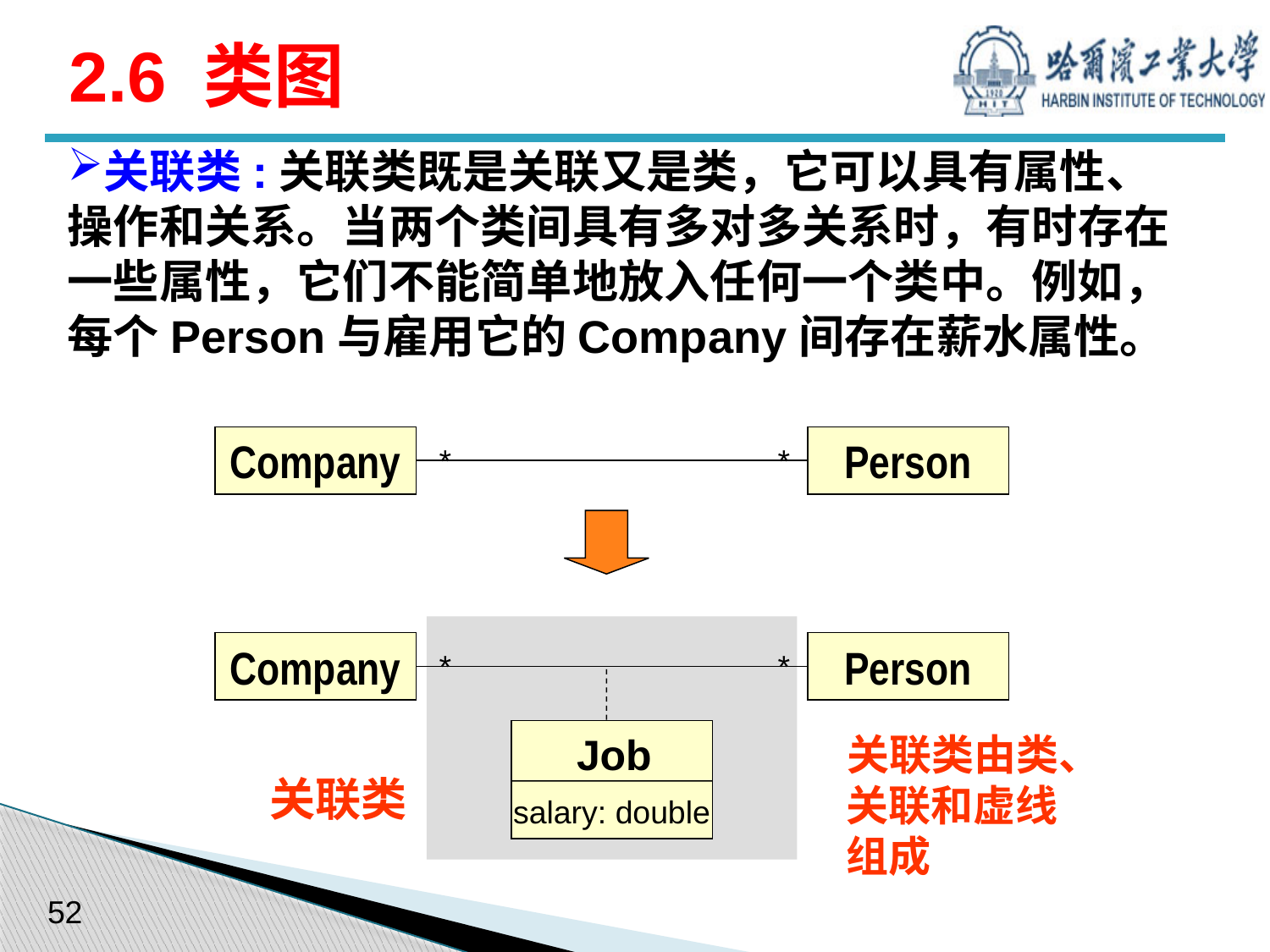

# 2.6 类图
关联类:关联类既是关联又是类，它可以具有属性、操作和关系。当两个类间具有多对多关系时，有时存在一些属性，它们不能简单地放入任何一个类中。例如， 每个Person与雇用它的Company间存在薪水属性。
Company
Person
*
*

Company
Person
*
*

Job
    关联类由类、关联和虚线组成
关联类

salary: double